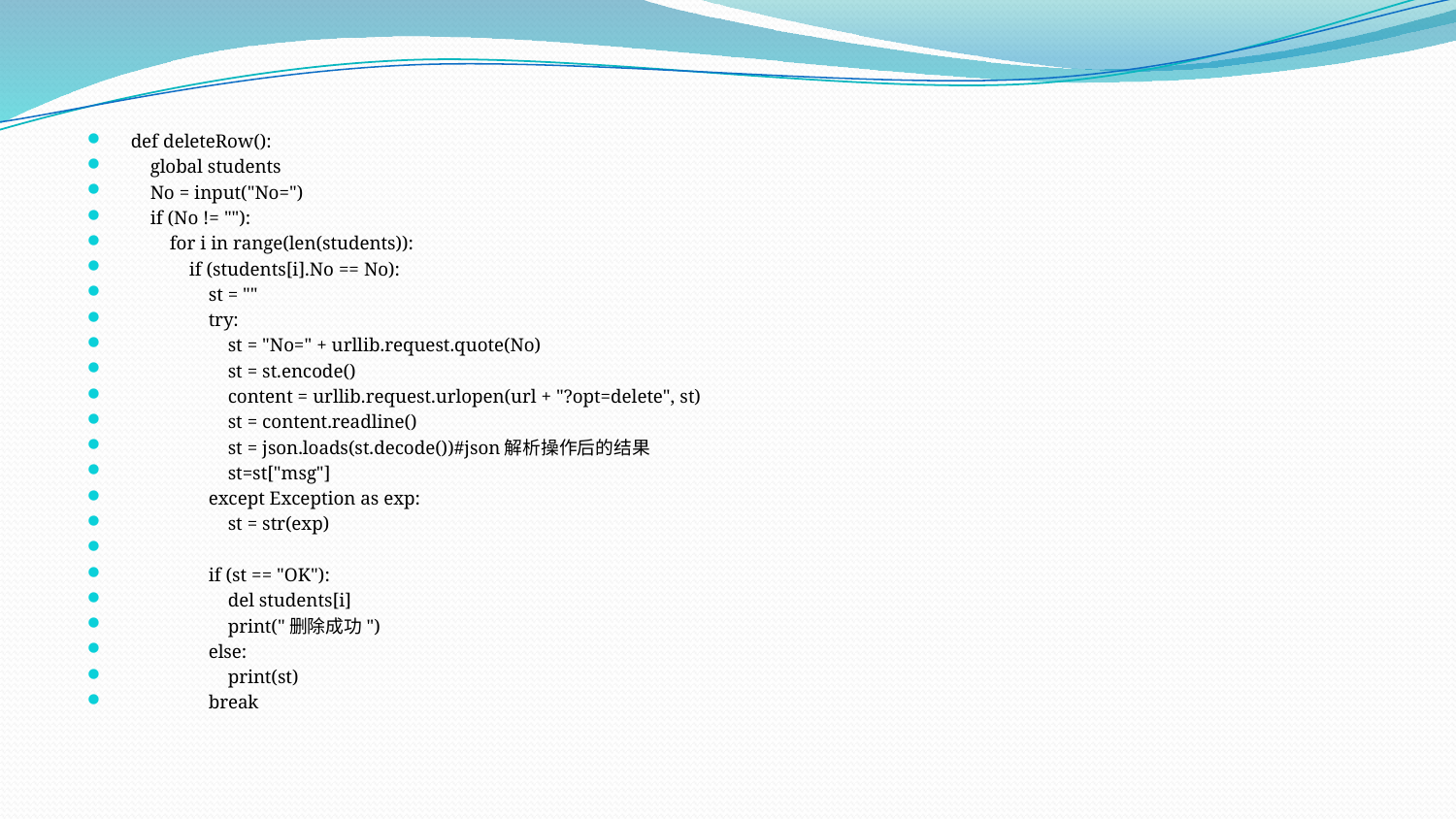

def deleteRow():
    global students
    No = input("No=")
    if (No != ""):
        for i in range(len(students)):
            if (students[i].No == No):
                st = ""
                try:
                    st = "No=" + urllib.request.quote(No)
                    st = st.encode()
                    content = urllib.request.urlopen(url + "?opt=delete", st)
                    st = content.readline()
                    st = json.loads(st.decode())#json解析操作后的结果
                    st=st["msg"]
                except Exception as exp:
                    st = str(exp)

                if (st == "OK"):
                    del students[i]
                    print("删除成功")
                else:
                    print(st)
                break